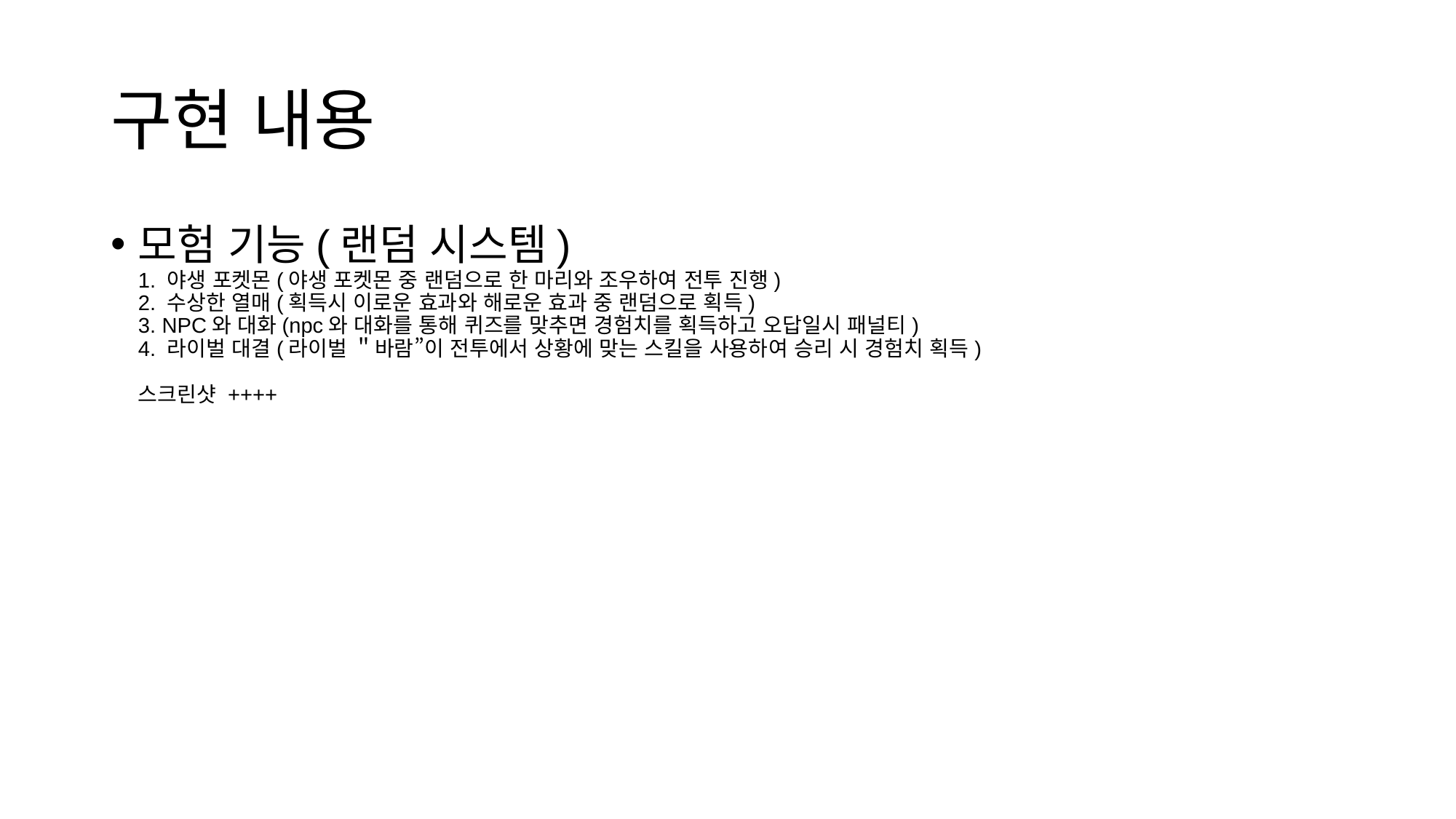

# 구현 내용
모험 기능(랜덤 시스템)
1. 야생 포켓몬(야생 포켓몬 중 랜덤으로 한 마리와 조우하여 전투 진행)
2. 수상한 열매(획득시 이로운 효과와 해로운 효과 중 랜덤으로 획득)
3. NPC와 대화(npc와 대화를 통해 퀴즈를 맞추면 경험치를 획득하고 오답일시 패널티)
4. 라이벌 대결(라이벌 ＂바람”이 전투에서 상황에 맞는 스킬을 사용하여 승리 시 경험치 획득)
스크린샷 ++++